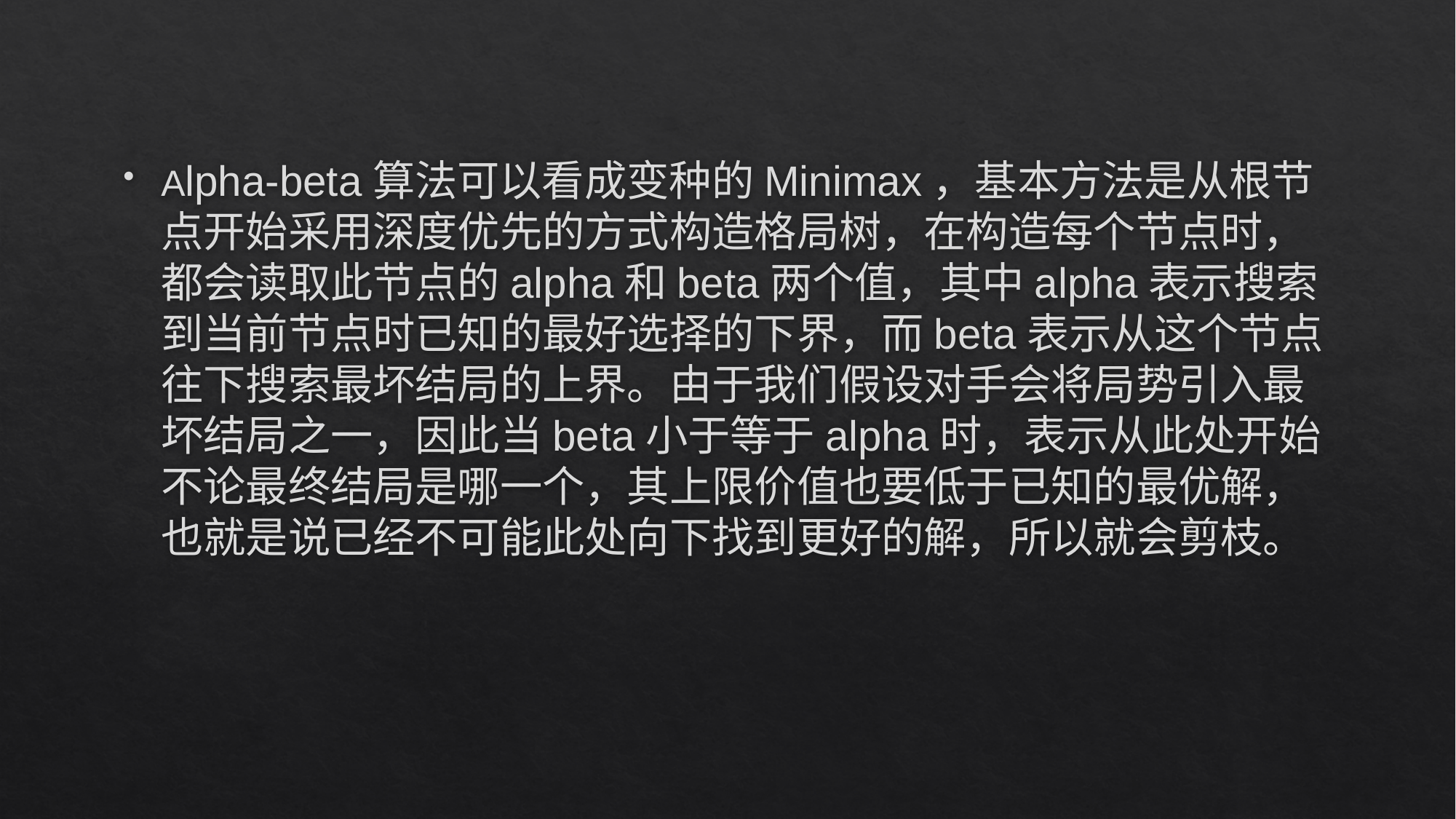

Alpha-beta算法可以看成变种的Minimax，基本方法是从根节点开始采用深度优先的方式构造格局树，在构造每个节点时，都会读取此节点的alpha和beta两个值，其中alpha表示搜索到当前节点时已知的最好选择的下界，而beta表示从这个节点往下搜索最坏结局的上界。由于我们假设对手会将局势引入最坏结局之一，因此当beta小于等于alpha时，表示从此处开始不论最终结局是哪一个，其上限价值也要低于已知的最优解，也就是说已经不可能此处向下找到更好的解，所以就会剪枝。